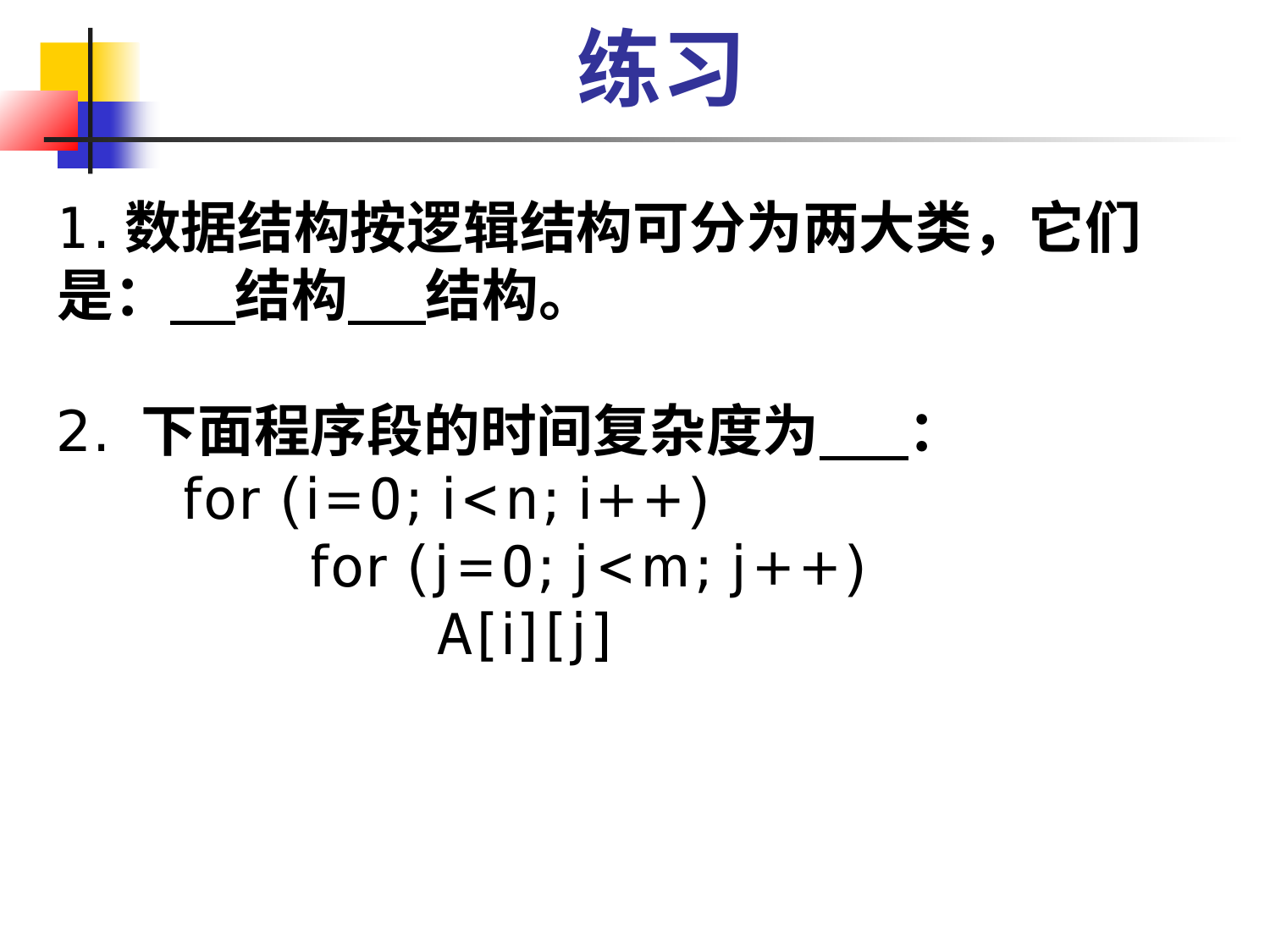

练习
1.数据结构按逻辑结构可分为两大类，它们是：     结构      结构。

2. 下面程序段的时间复杂度为       ：
	for (i=0; i<n; i++)
		for (j=0; j<m; j++)
			A[i][j]